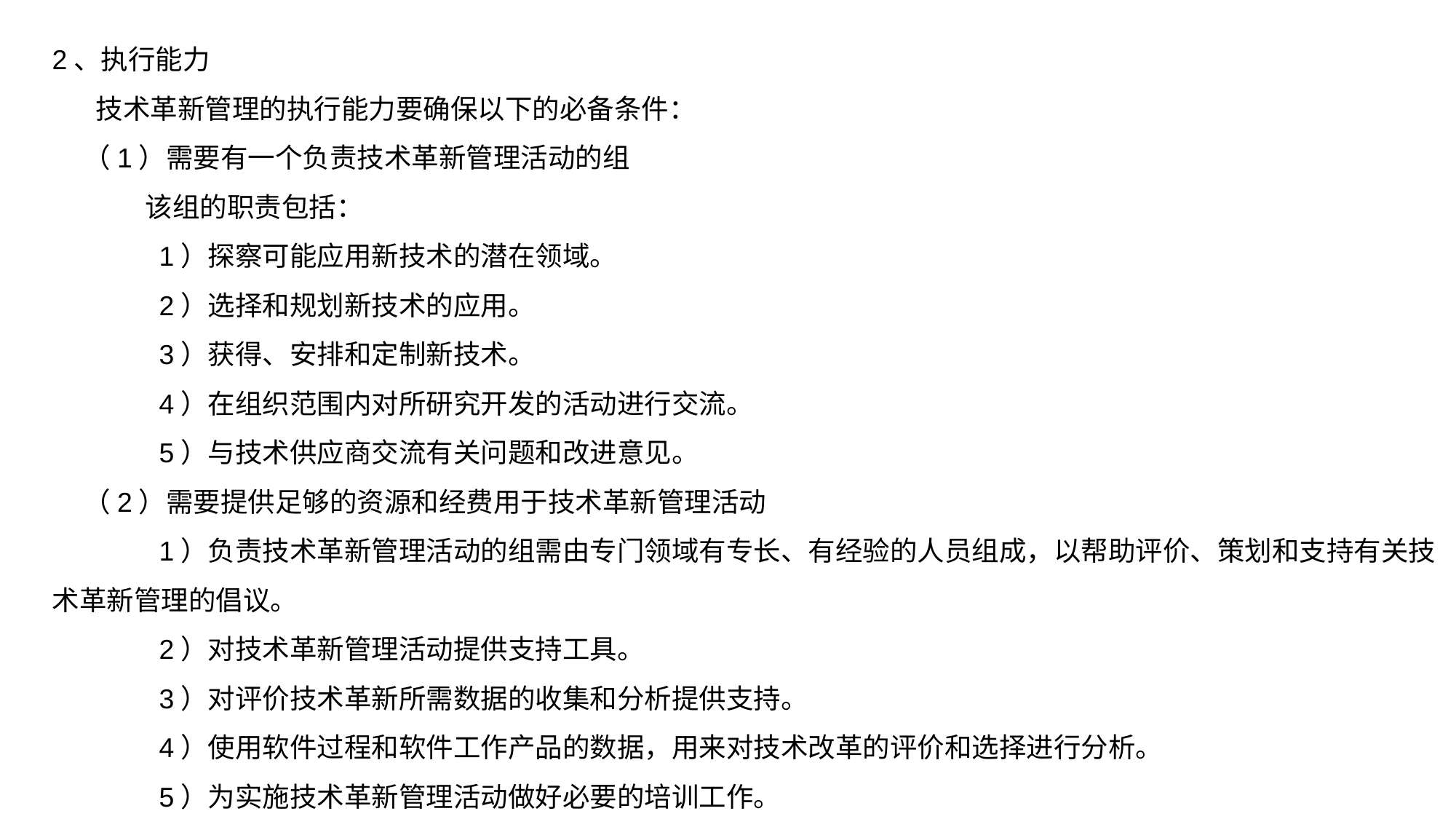

2、执行能力
      技术革新管理的执行能力要确保以下的必备条件：
    （1）需要有一个负责技术革新管理活动的组
              该组的职责包括：
              1）探察可能应用新技术的潜在领域。
              2）选择和规划新技术的应用。
              3）获得、安排和定制新技术。
              4）在组织范围内对所研究开发的活动进行交流。
              5）与技术供应商交流有关问题和改进意见。
    （2）需要提供足够的资源和经费用于技术革新管理活动
              1）负责技术革新管理活动的组需由专门领域有专长、有经验的人员组成，以帮助评价、策划和支持有关技术革新管理的倡议。
              2）对技术革新管理活动提供支持工具。
              3）对评价技术革新所需数据的收集和分析提供支持。
              4）使用软件过程和软件工作产品的数据，用来对技术改革的评价和选择进行分析。
              5）为实施技术革新管理活动做好必要的培训工作。